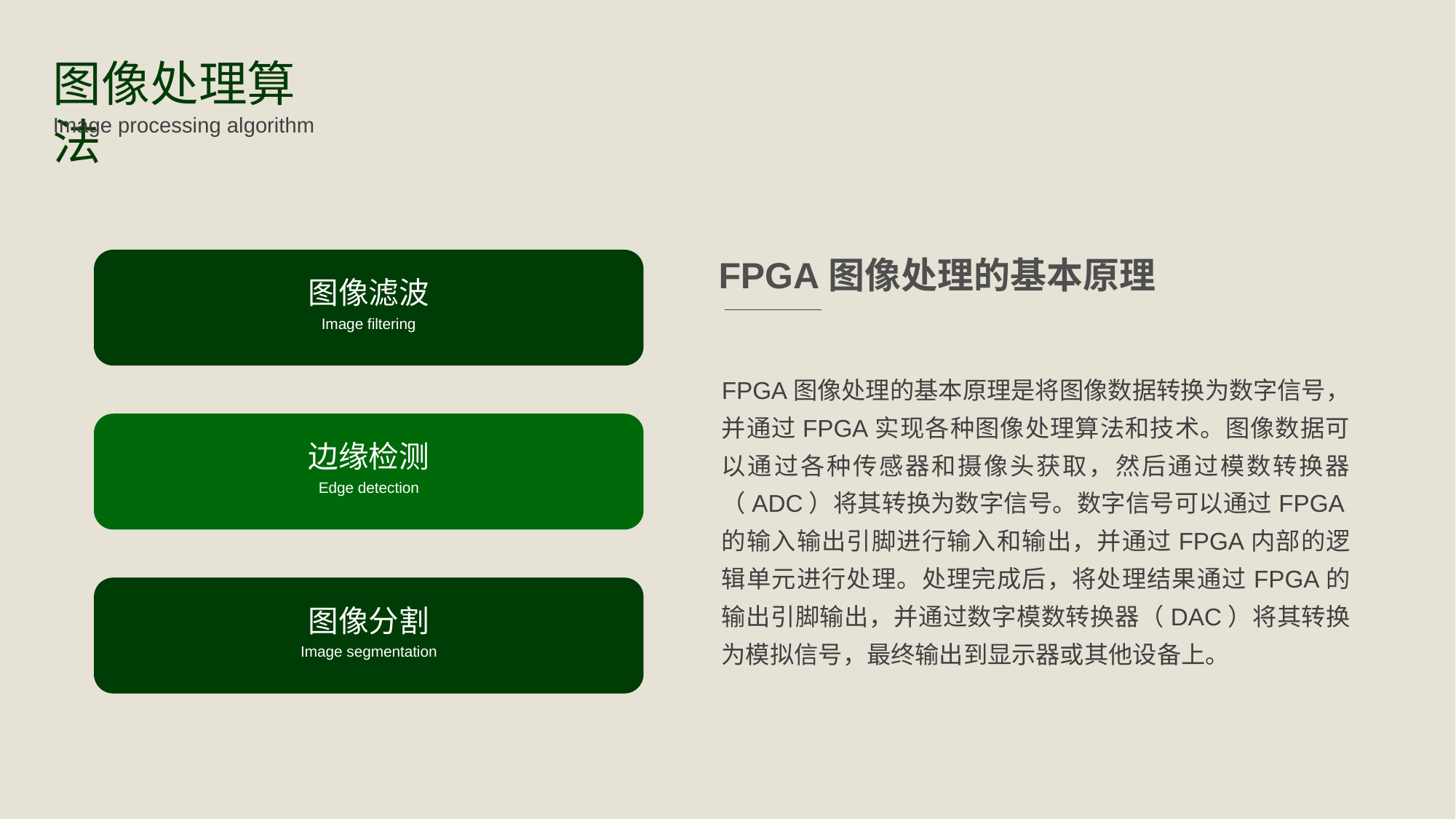

图像处理算法
Image processing algorithm
FPGA图像处理的基本原理

图像滤波
Image filtering
FPGA图像处理的基本原理是将图像数据转换为数字信号，并通过FPGA实现各种图像处理算法和技术。图像数据可以通过各种传感器和摄像头获取，然后通过模数转换器（ADC）将其转换为数字信号。数字信号可以通过FPGA的输入输出引脚进行输入和输出，并通过FPGA内部的逻辑单元进行处理。处理完成后，将处理结果通过FPGA的输出引脚输出，并通过数字模数转换器（DAC）将其转换为模拟信号，最终输出到显示器或其他设备上。

边缘检测
Edge detection

图像分割
Image segmentation